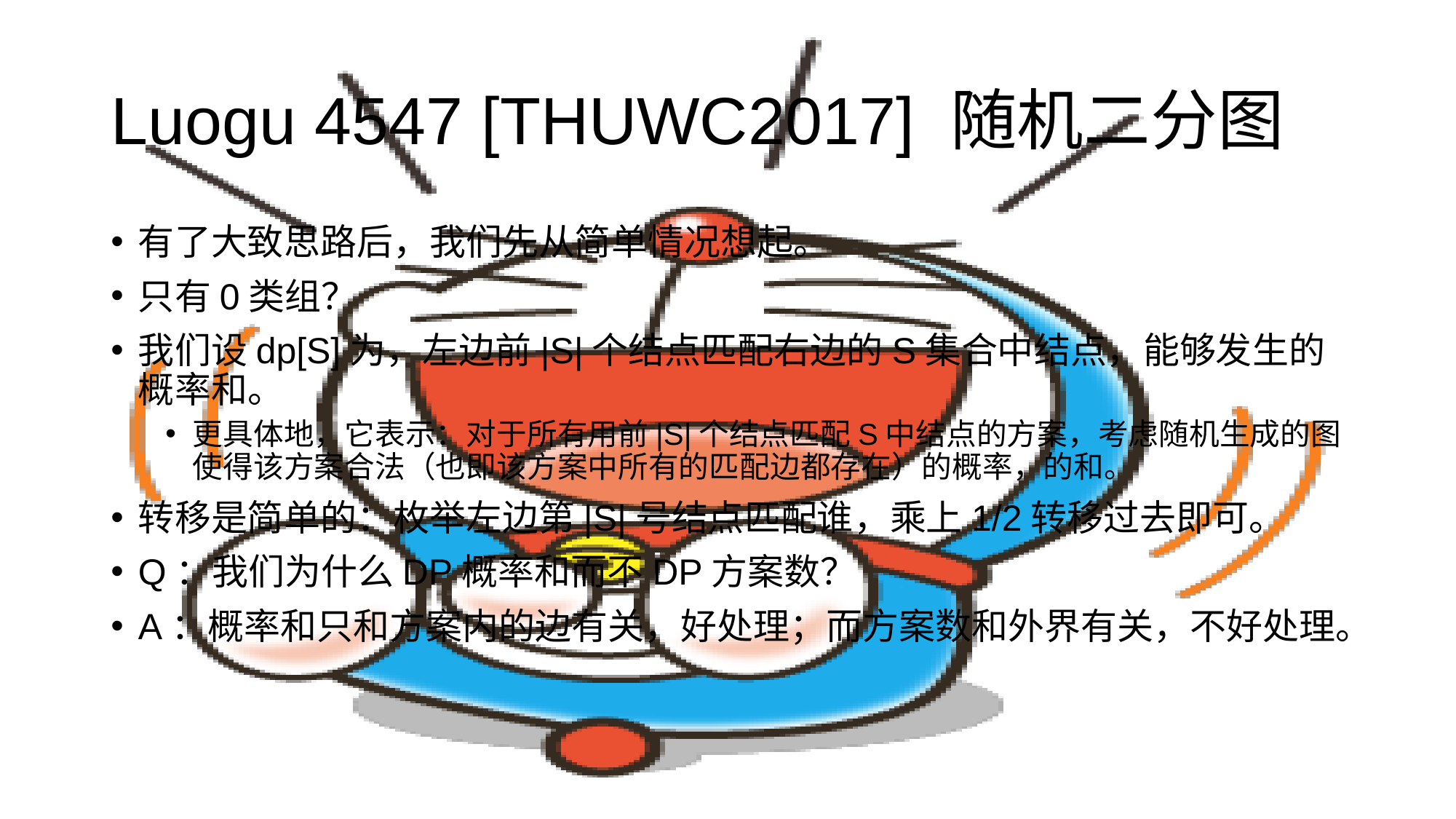

# Luogu 4547 [THUWC2017] 随机二分图
有了大致思路后，我们先从简单情况想起。
只有0类组？
我们设dp[S]为，左边前|S|个结点匹配右边的S集合中结点，能够发生的概率和。
更具体地，它表示：对于所有用前|S|个结点匹配S中结点的方案，考虑随机生成的图使得该方案合法（也即该方案中所有的匹配边都存在）的概率，的和。
转移是简单的：枚举左边第|S|号结点匹配谁，乘上1/2转移过去即可。
Q：我们为什么DP概率和而不DP方案数？
A：概率和只和方案内的边有关，好处理；而方案数和外界有关，不好处理。